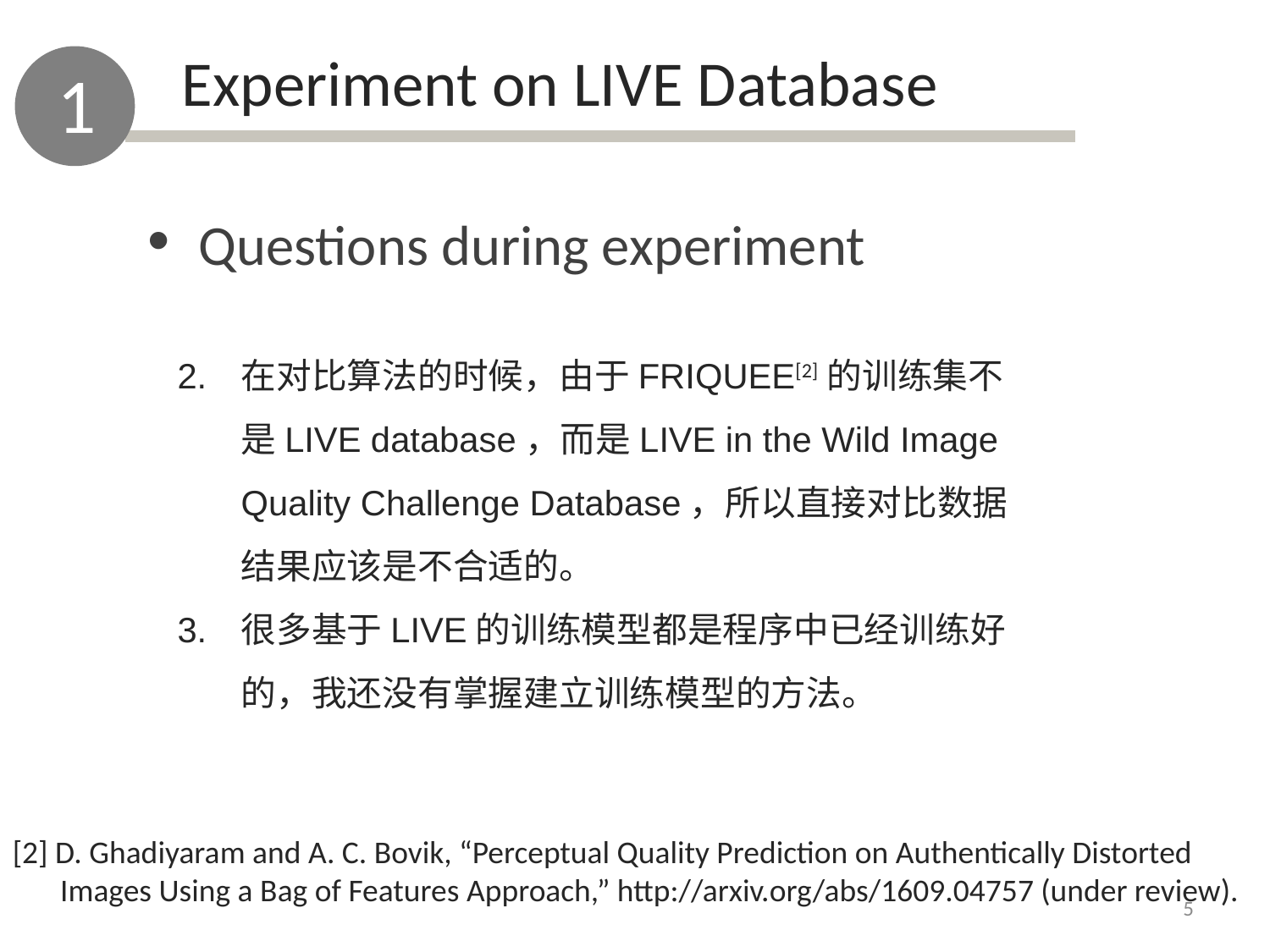

Experiment on LIVE Database

1
  Questions during experiment
在对比算法的时候，由于FRIQUEE[2]的训练集不是LIVE database，而是LIVE in the Wild Image Quality Challenge Database，所以直接对比数据结果应该是不合适的。
很多基于LIVE的训练模型都是程序中已经训练好的，我还没有掌握建立训练模型的方法。
[2] D. Ghadiyaram and A. C. Bovik, “Perceptual Quality Prediction on Authentically Distorted Images Using a Bag of Features Approach,” http://arxiv.org/abs/1609.04757 (under review).
5